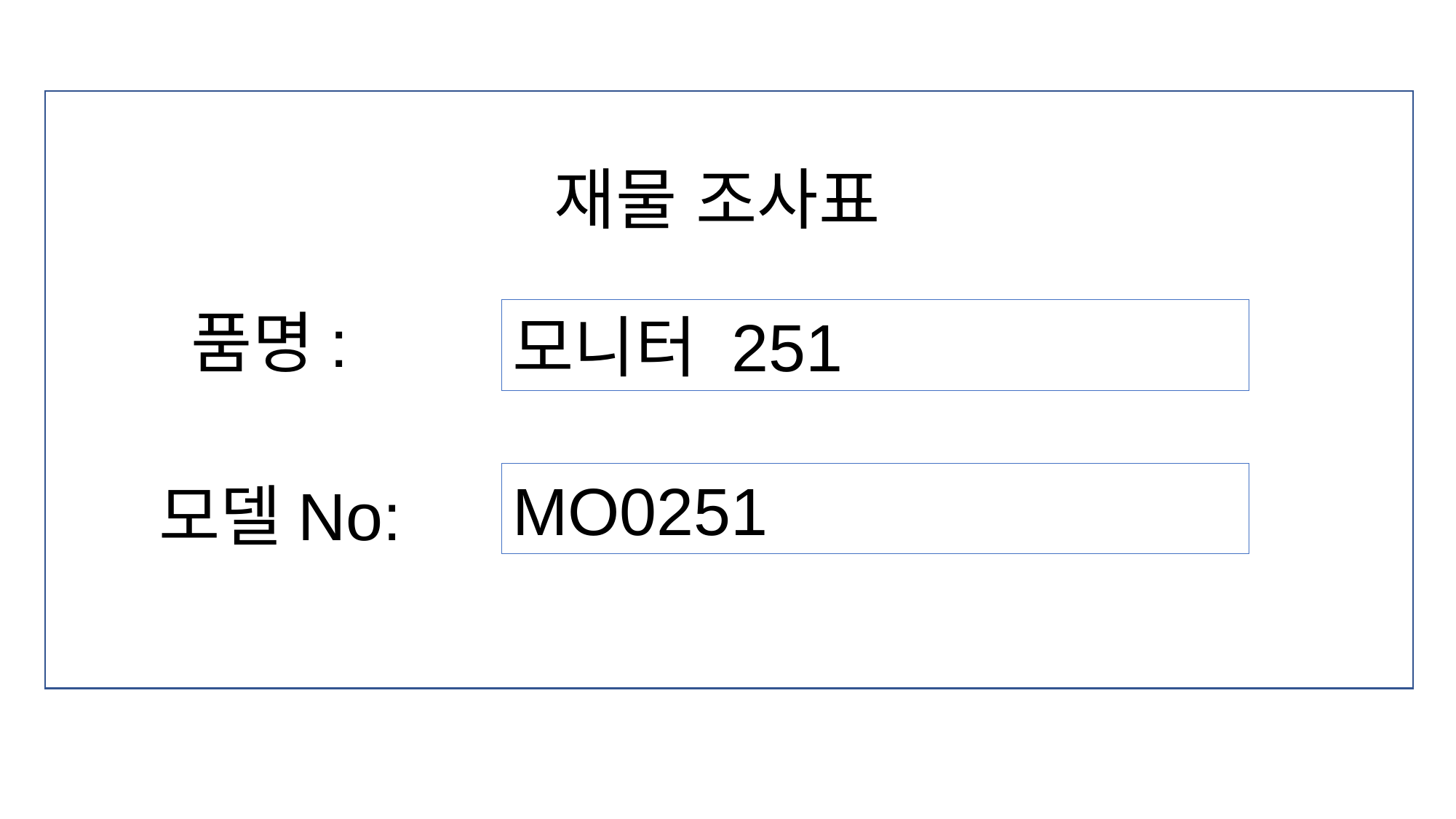

재물 조사표
품명:
모니터 251
MO0251
모델No: